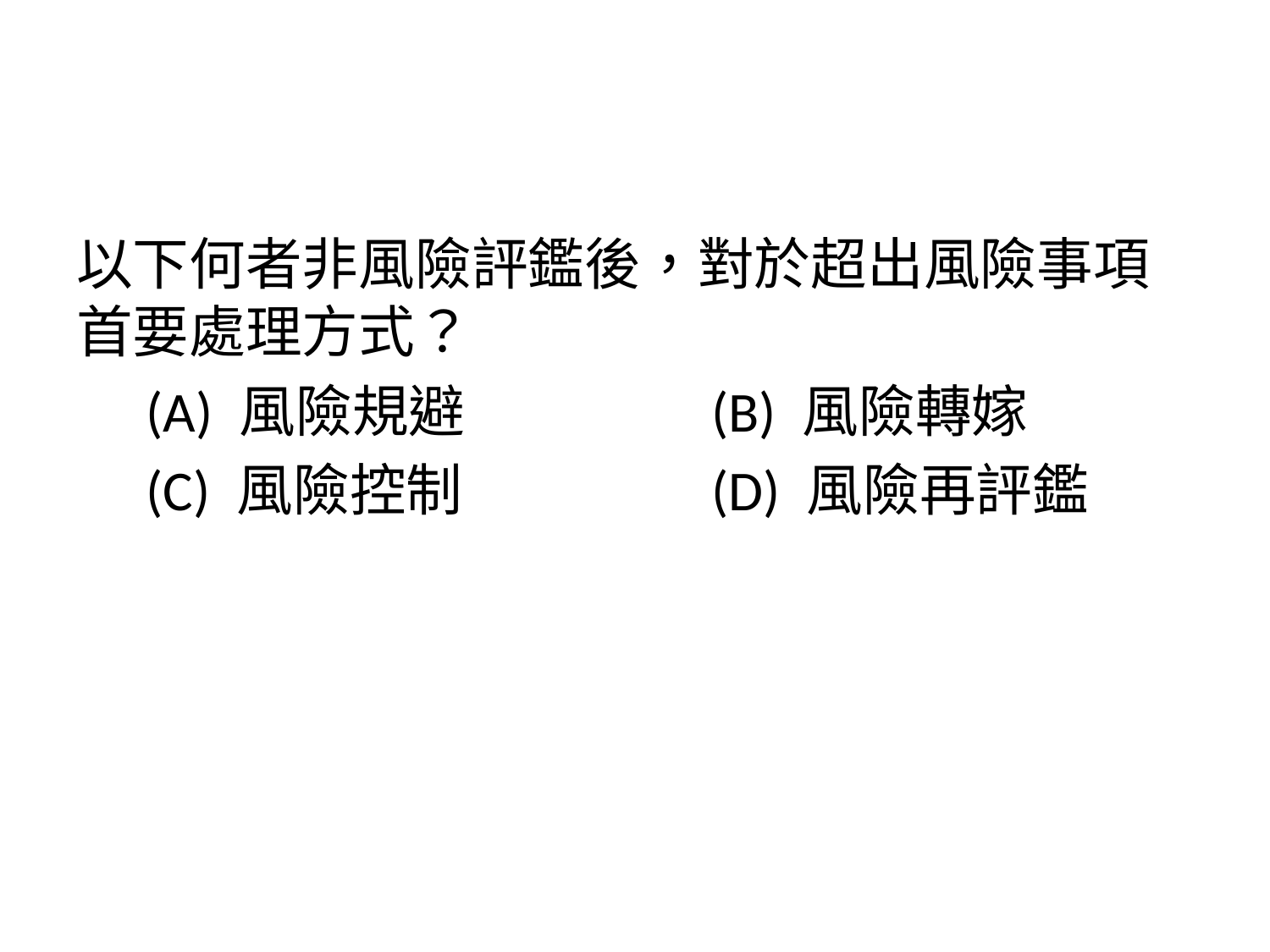

以下何者非風險評鑑後，對於超出風險事項首要處理方式？
　(A) 風險規避		(B) 風險轉嫁
　(C) 風險控制		(D) 風險再評鑑